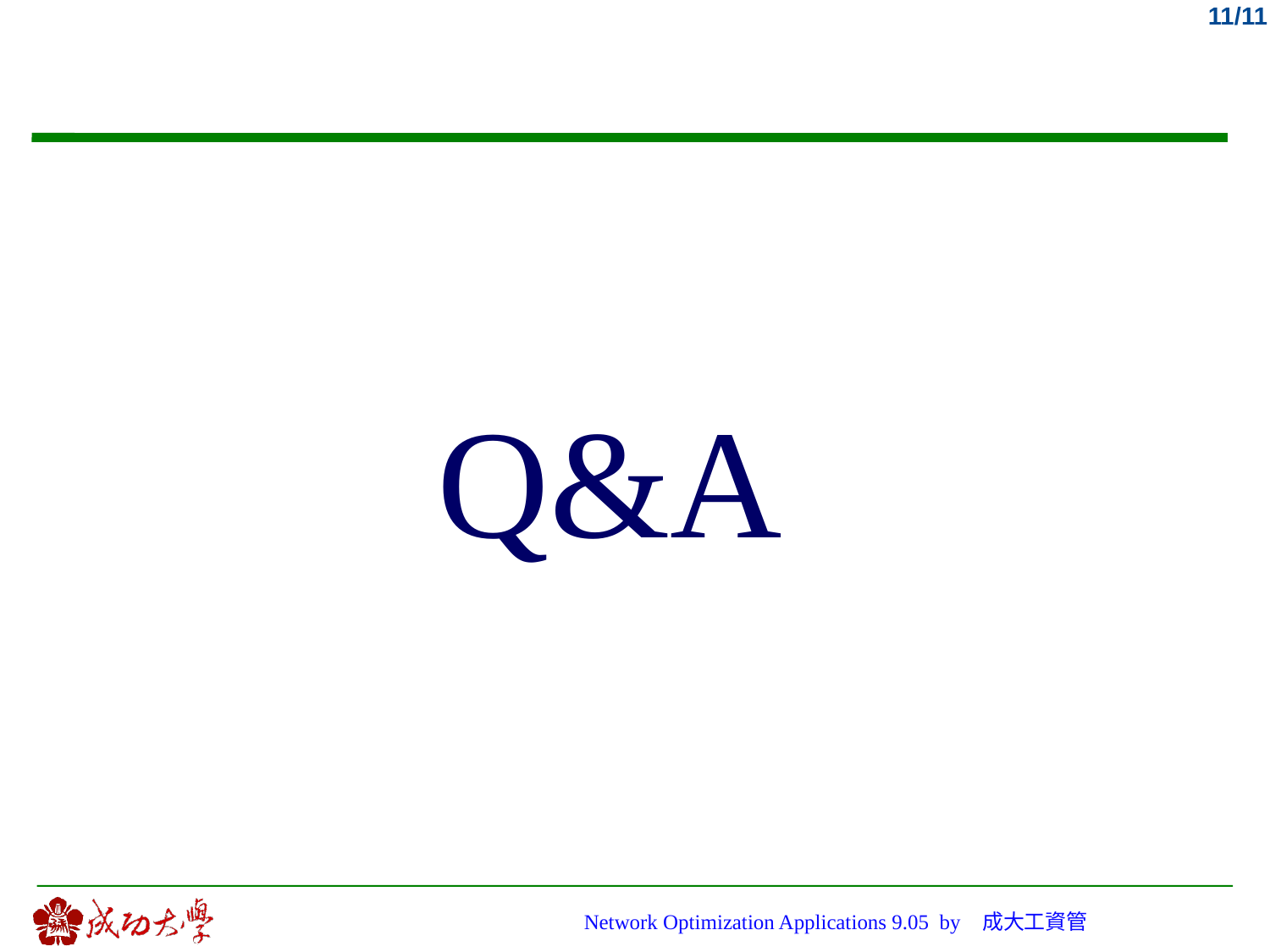

#

Q&A
Network Optimization Applications 9.05  by   成大工資管